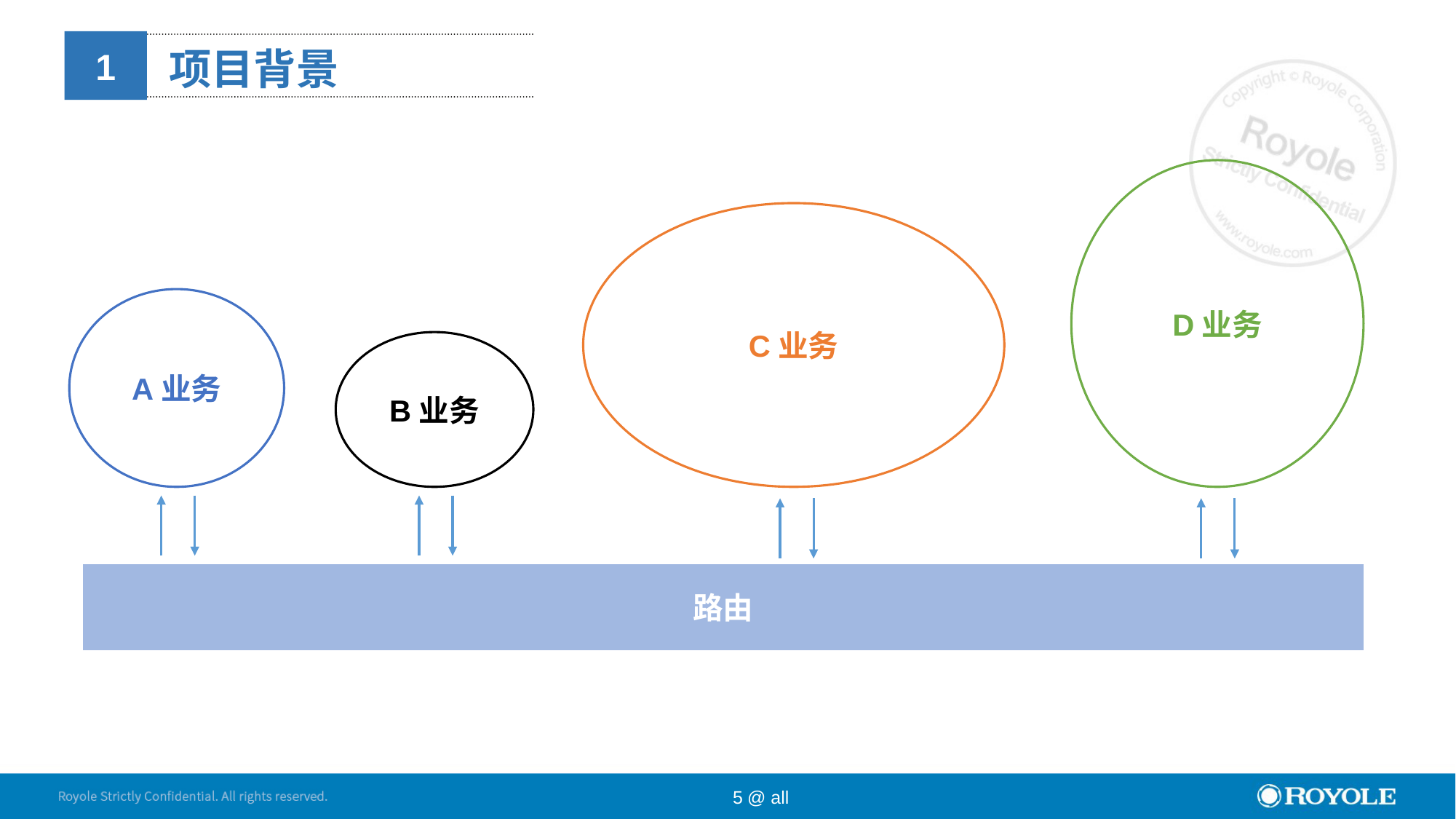

1
# 项目背景
D业务
C业务
A业务
B业务
路由
5